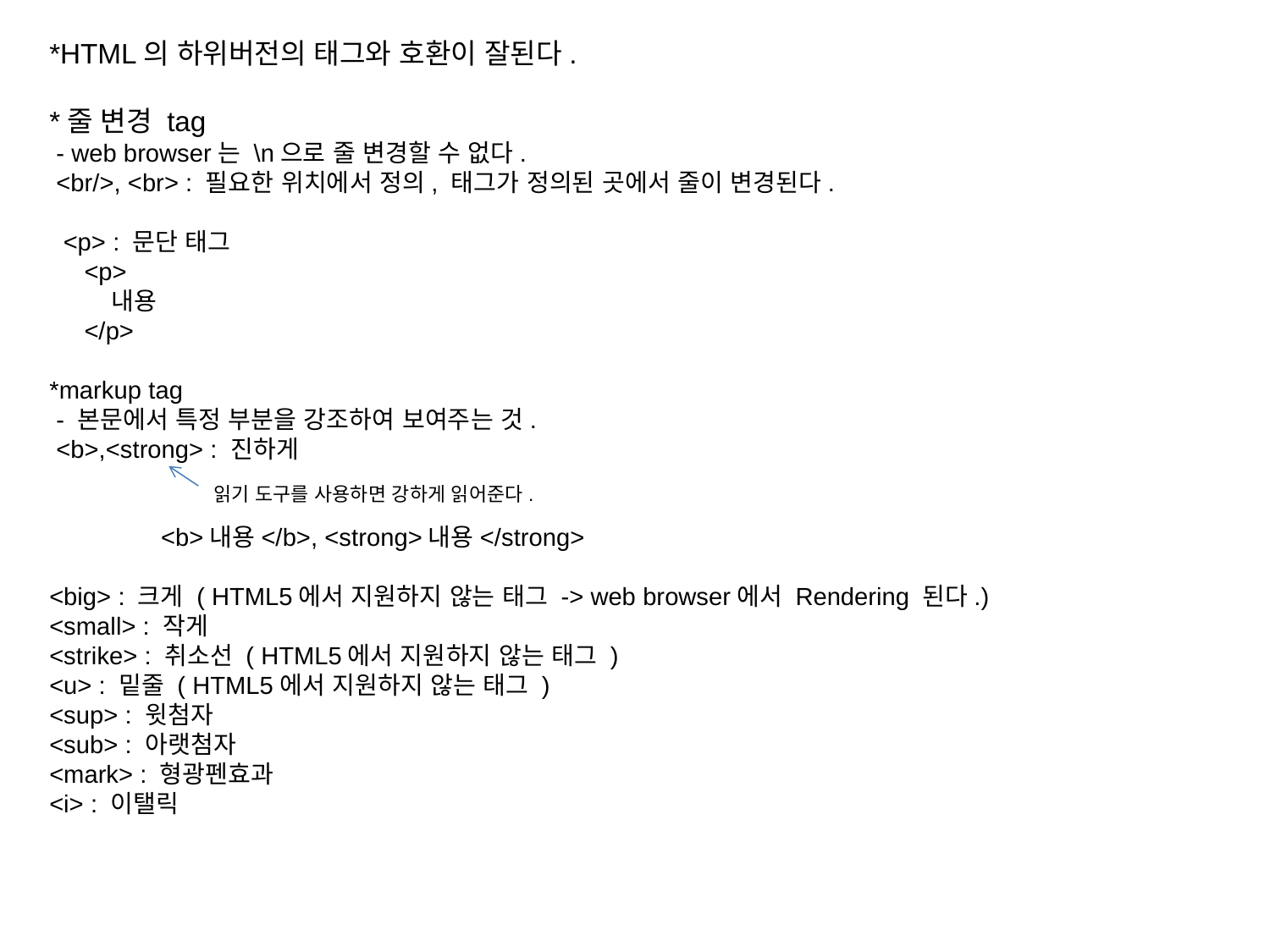

*HTML의 하위버전의 태그와 호환이 잘된다.

*줄 변경 tag
 - web browser는 \n으로 줄 변경할 수 없다.
 <br/>, <br> : 필요한 위치에서 정의, 태그가 정의된 곳에서 줄이 변경된다.

  <p> : 문단 태그
     <p>
        내용
     </p>

*markup tag
 - 본문에서 특정 부분을 강조하여 보여주는 것.
 <b>,<strong> : 진하게

                <b>내용</b>, <strong>내용</strong>

<big> : 크게 ( HTML5에서 지원하지 않는 태그 -> web browser에서 Rendering 된다.)
<small> : 작게
<strike> : 취소선 ( HTML5에서 지원하지 않는 태그 )
<u> : 밑줄 ( HTML5에서 지원하지 않는 태그 )
<sup> : 윗첨자
<sub> : 아랫첨자
<mark> : 형광펜효과
<i> : 이탤릭

읽기 도구를 사용하면 강하게 읽어준다.